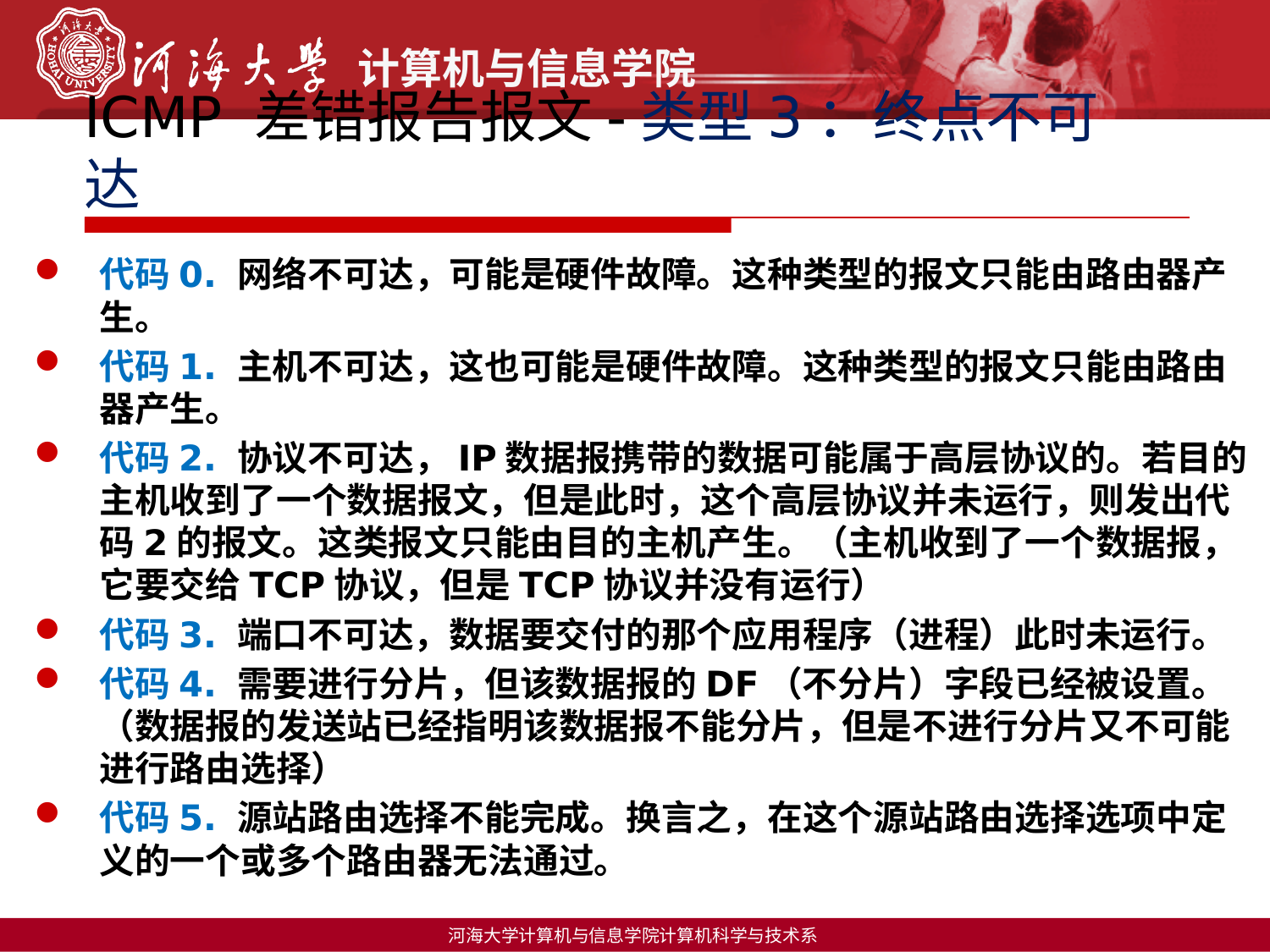

# ICMP 差错报告报文-类型3：终点不可达
代码0. 网络不可达，可能是硬件故障。这种类型的报文只能由路由器产生。
代码1. 主机不可达，这也可能是硬件故障。这种类型的报文只能由路由器产生。
代码2. 协议不可达，IP数据报携带的数据可能属于高层协议的。若目的主机收到了一个数据报文，但是此时，这个高层协议并未运行，则发出代码2的报文。这类报文只能由目的主机产生。（主机收到了一个数据报，它要交给TCP协议，但是TCP协议并没有运行）
代码3. 端口不可达，数据要交付的那个应用程序（进程）此时未运行。
代码4. 需要进行分片，但该数据报的DF（不分片）字段已经被设置。（数据报的发送站已经指明该数据报不能分片，但是不进行分片又不可能进行路由选择）
代码5. 源站路由选择不能完成。换言之，在这个源站路由选择选项中定义的一个或多个路由器无法通过。